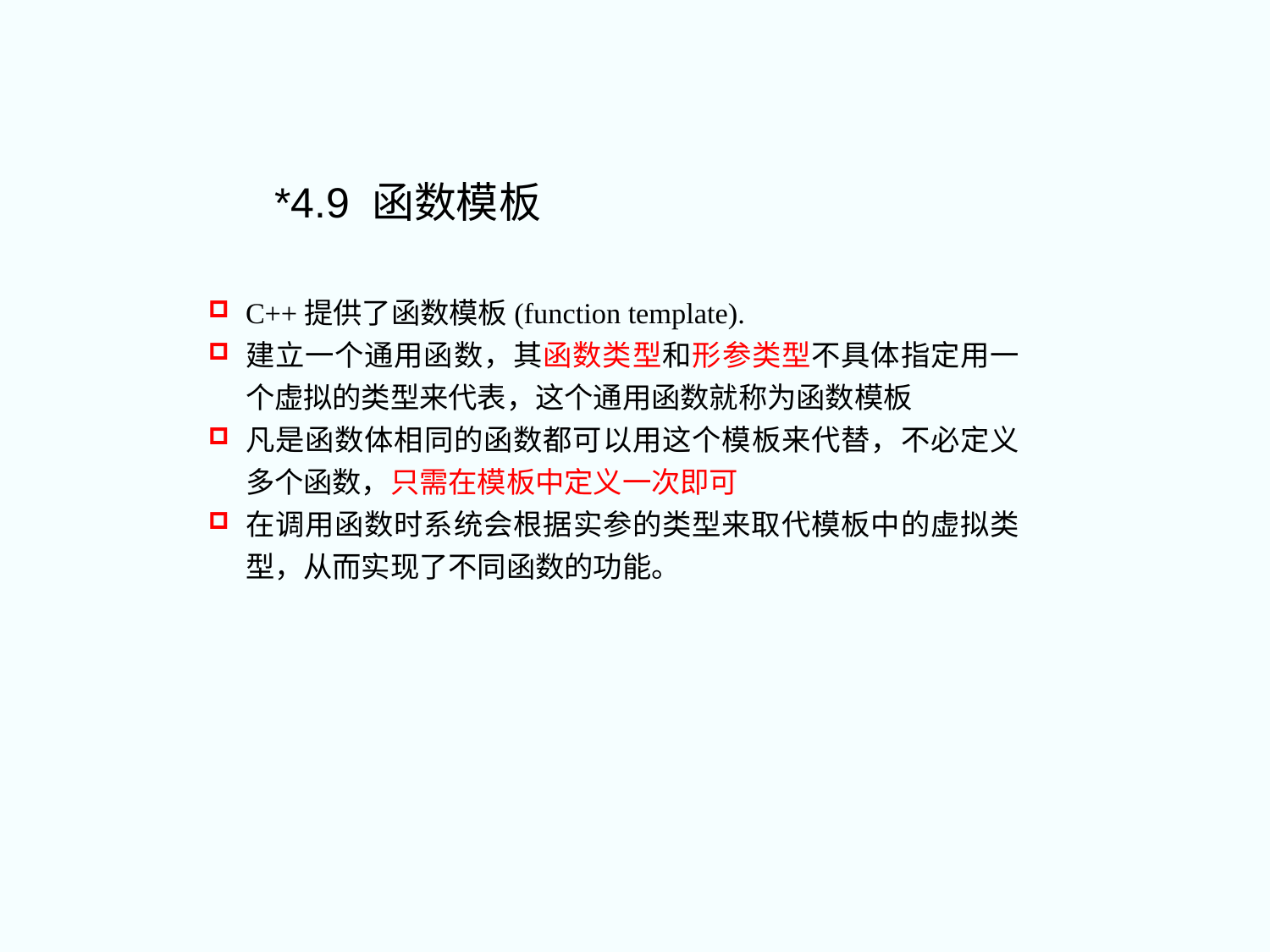

*4.9 函数模板
C++提供了函数模板(function template).
建立一个通用函数，其函数类型和形参类型不具体指定用一个虚拟的类型来代表，这个通用函数就称为函数模板
凡是函数体相同的函数都可以用这个模板来代替，不必定义多个函数，只需在模板中定义一次即可
在调用函数时系统会根据实参的类型来取代模板中的虚拟类型，从而实现了不同函数的功能。